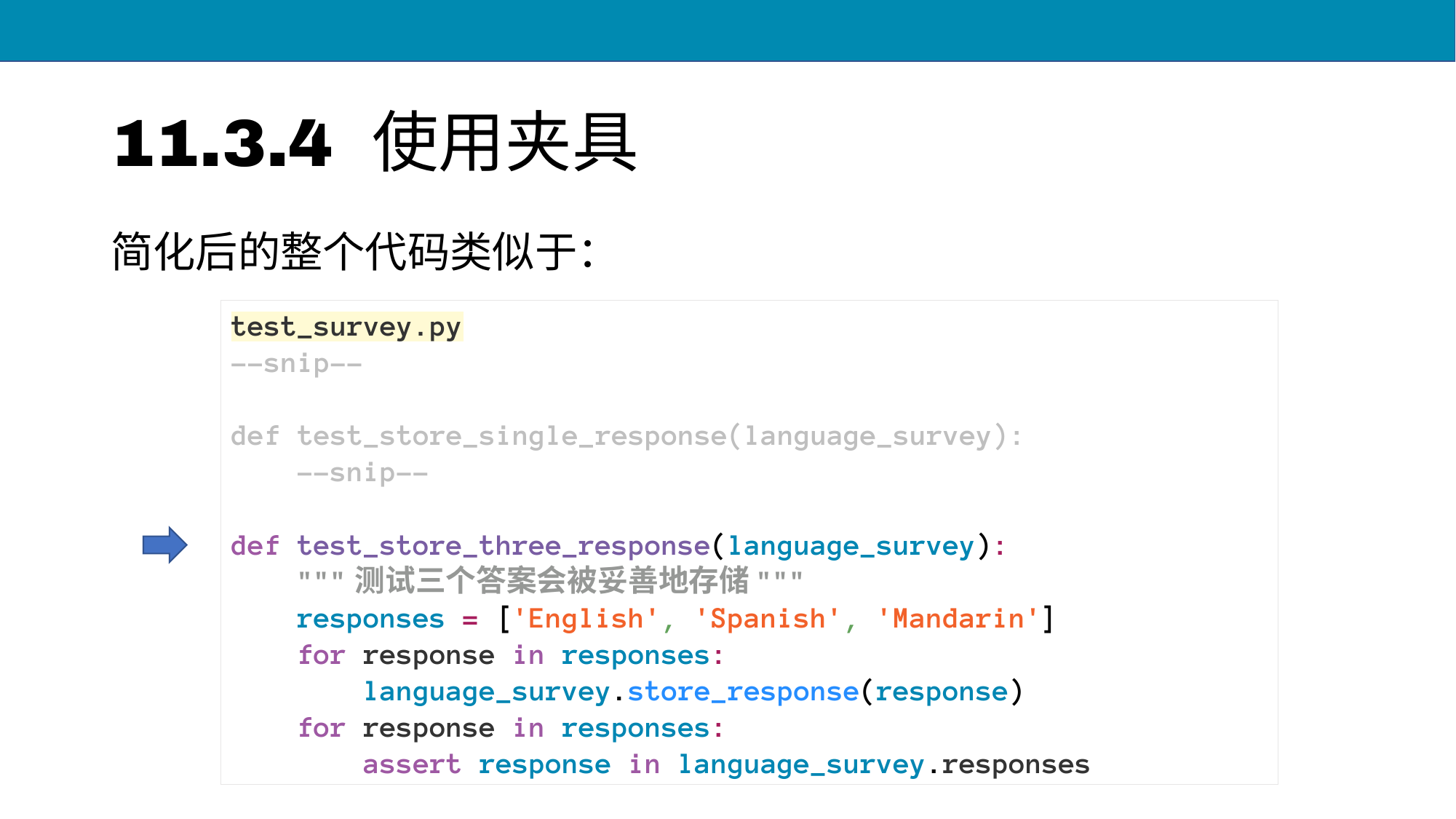

# 11.3.4 使用夹具
简化后的整个代码类似于：

test_survey.py
--snip--
def test_store_single_response(language_survey):
    --snip--
def test_store_three_response(language_survey):
    """测试三个答案会被妥善地存储"""
    responses = ['English', 'Spanish', 'Mandarin']
    for response in responses:
        language_survey.store_response(response)
    for response in responses:
        assert response in language_survey.responses